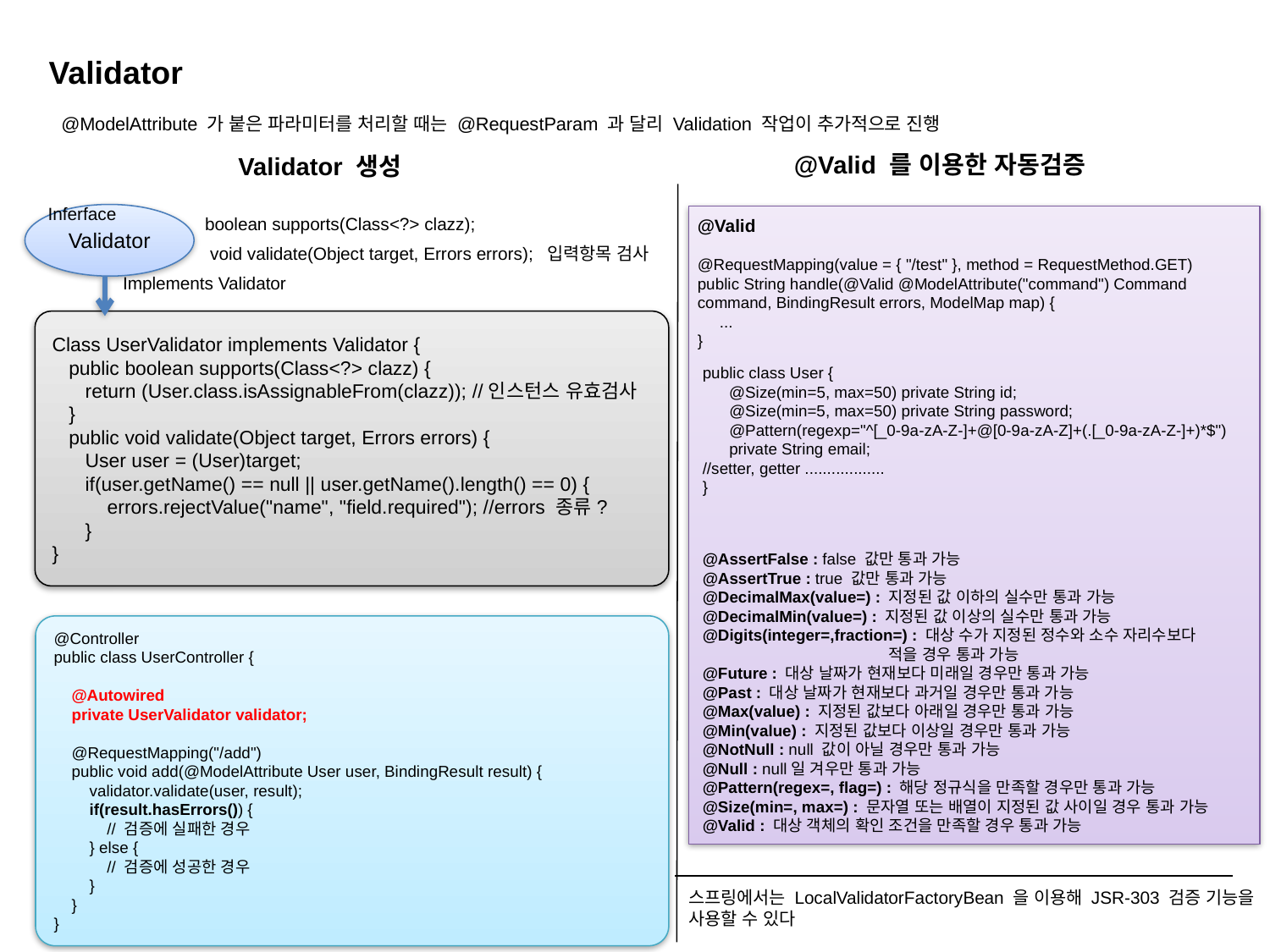

Validator
@ModelAttribute 가 붙은 파라미터를 처리할 때는 @RequestParam 과 달리 Validation 작업이 추가적으로 진행
@Valid 를 이용한 자동검증
Validator 생성
Inferface
Validator
 boolean supports(Class<?> clazz);

@Valid

@RequestMapping(value = { "/test" }, method = RequestMethod.GET)
public String handle(@Valid @ModelAttribute("command") Command command, BindingResult errors, ModelMap map) {
     ...
}
public class User {
      @Size(min=5, max=50) private String id;
      @Size(min=5, max=50) private String password;
      @Pattern(regexp="^[_0-9a-zA-Z-]+@[0-9a-zA-Z]+(.[_0-9a-zA-Z-]+)*$")
      private String email;
//setter, getter ..................
}
void validate(Object target, Errors errors);  입력항목 검사
Implements Validator
Class UserValidator implements Validator {
   public boolean supports(Class<?> clazz) {
      return (User.class.isAssignableFrom(clazz)); //인스턴스 유효검사
   }
   public void validate(Object target, Errors errors) {
      User user = (User)target;
      if(user.getName() == null || user.getName().length() == 0) {
          errors.rejectValue("name", "field.required"); //errors 종류?
      }
}
@AssertFalse : false 값만 통과 가능
@AssertTrue : true 값만 통과 가능
@DecimalMax(value=) : 지정된 값 이하의 실수만 통과 가능
@DecimalMin(value=) : 지정된 값 이상의 실수만 통과 가능
@Digits(integer=,fraction=) : 대상 수가 지정된 정수와 소수 자리수보다
                                         적을 경우 통과 가능
@Future : 대상 날짜가 현재보다 미래일 경우만 통과 가능
@Past : 대상 날짜가 현재보다 과거일 경우만 통과 가능
@Max(value) : 지정된 값보다 아래일 경우만 통과 가능
@Min(value) : 지정된 값보다 이상일 경우만 통과 가능
@NotNull : null 값이 아닐 경우만 통과 가능
@Null : null일 겨우만 통과 가능
@Pattern(regex=, flag=) : 해당 정규식을 만족할 경우만 통과 가능
@Size(min=, max=) : 문자열 또는 배열이 지정된 값 사이일 경우 통과 가능
@Valid : 대상 객체의 확인 조건을 만족할 경우 통과 가능
@Controller
public class UserController {

    @Autowired
    private UserValidator validator;

    @RequestMapping("/add")
    public void add(@ModelAttribute User user, BindingResult result) {
        validator.validate(user, result);
        if(result.hasErrors()) {
            // 검증에 실패한 경우
        } else {
            // 검증에 성공한 경우
        }
    }
}
스프링에서는 LocalValidatorFactoryBean 을 이용해 JSR-303 검증 기능을
사용할 수 있다